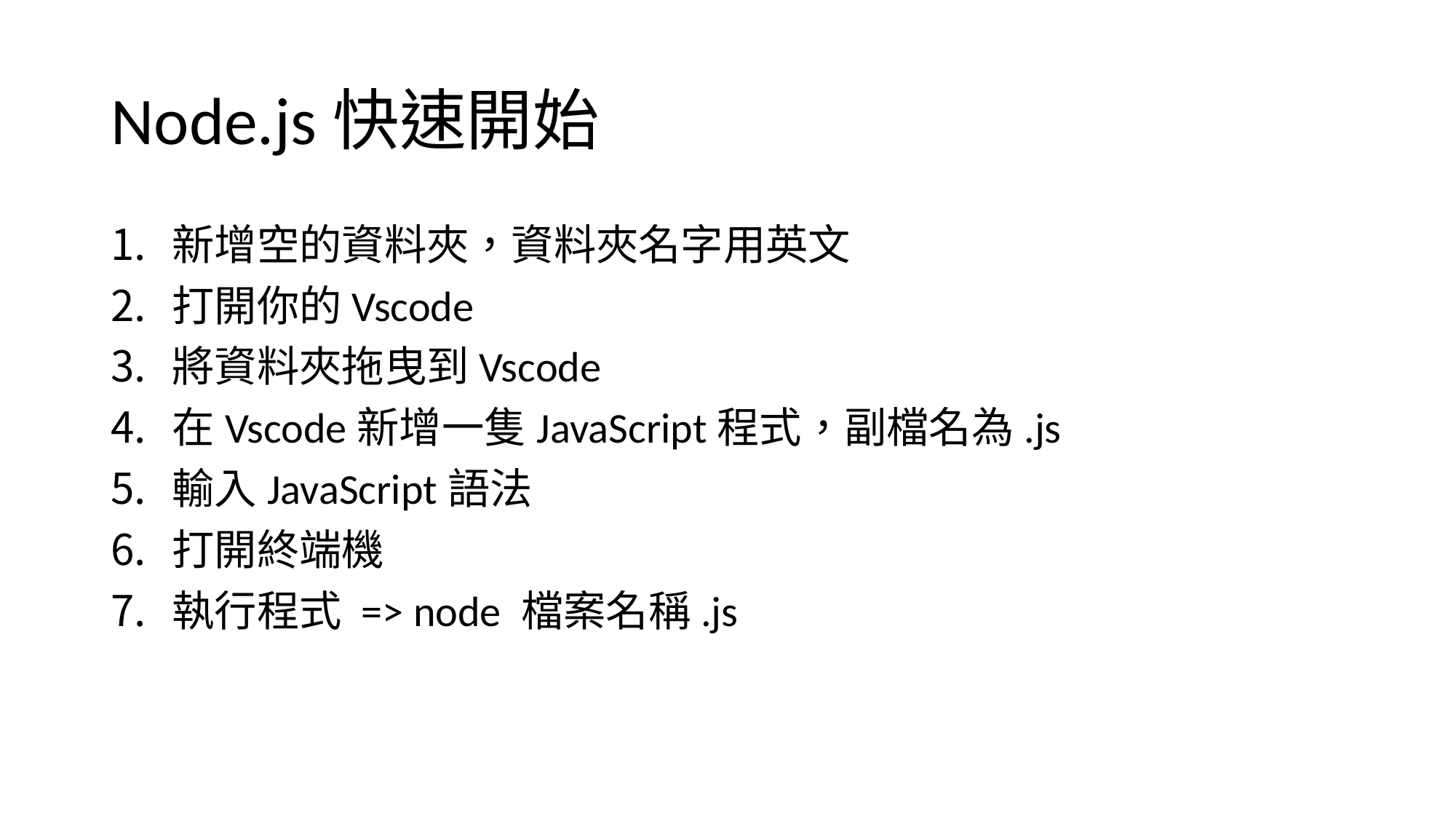

# Node.js快速開始
新增空的資料夾，資料夾名字用英文
打開你的Vscode
將資料夾拖曳到Vscode
在Vscode新增一隻JavaScript程式，副檔名為.js
輸入JavaScript語法
打開終端機
執行程式 => node 檔案名稱.js